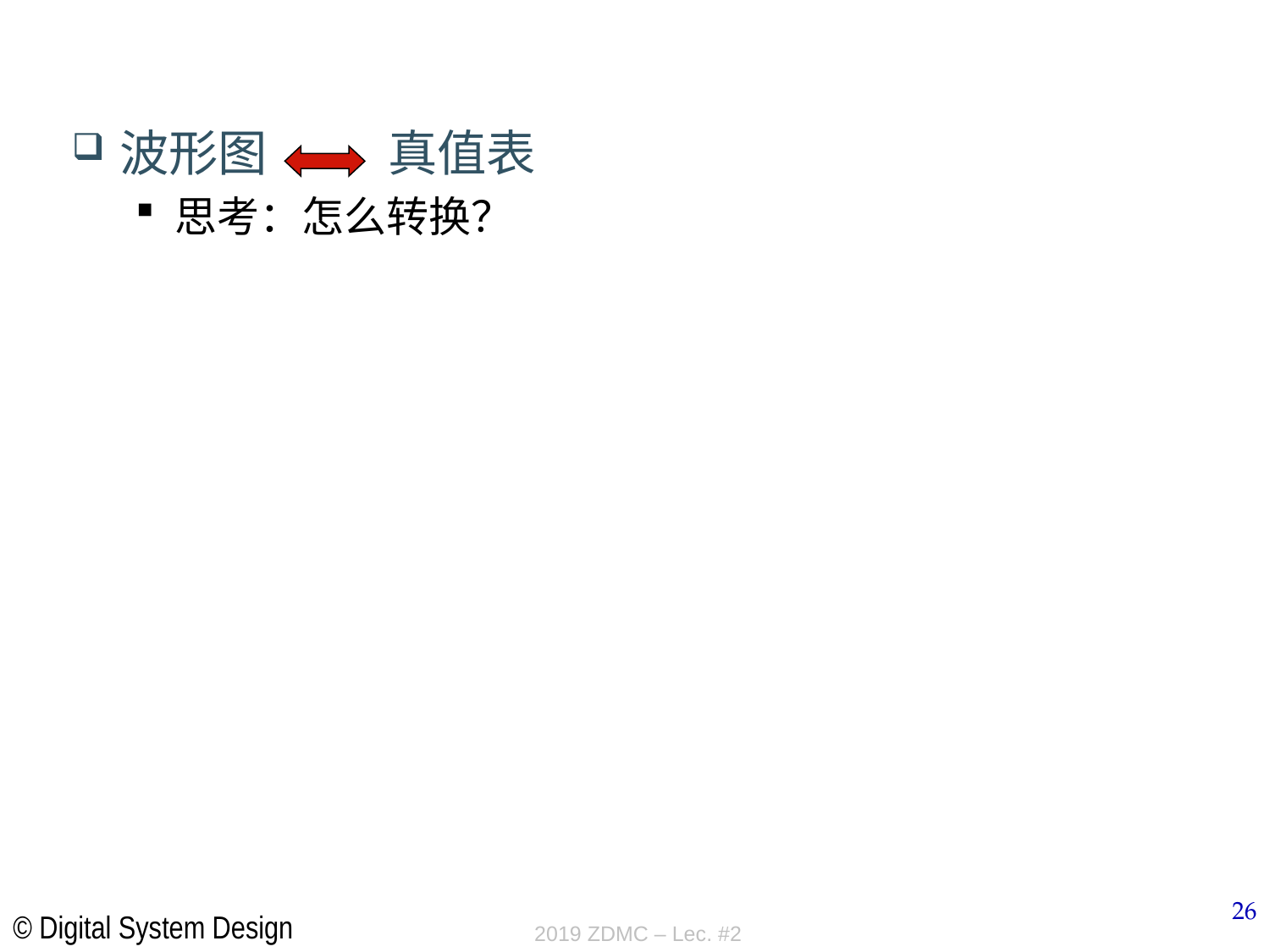

波形图           真值表
思考：怎么转换？

2019 ZDMC – Lec. #2
26